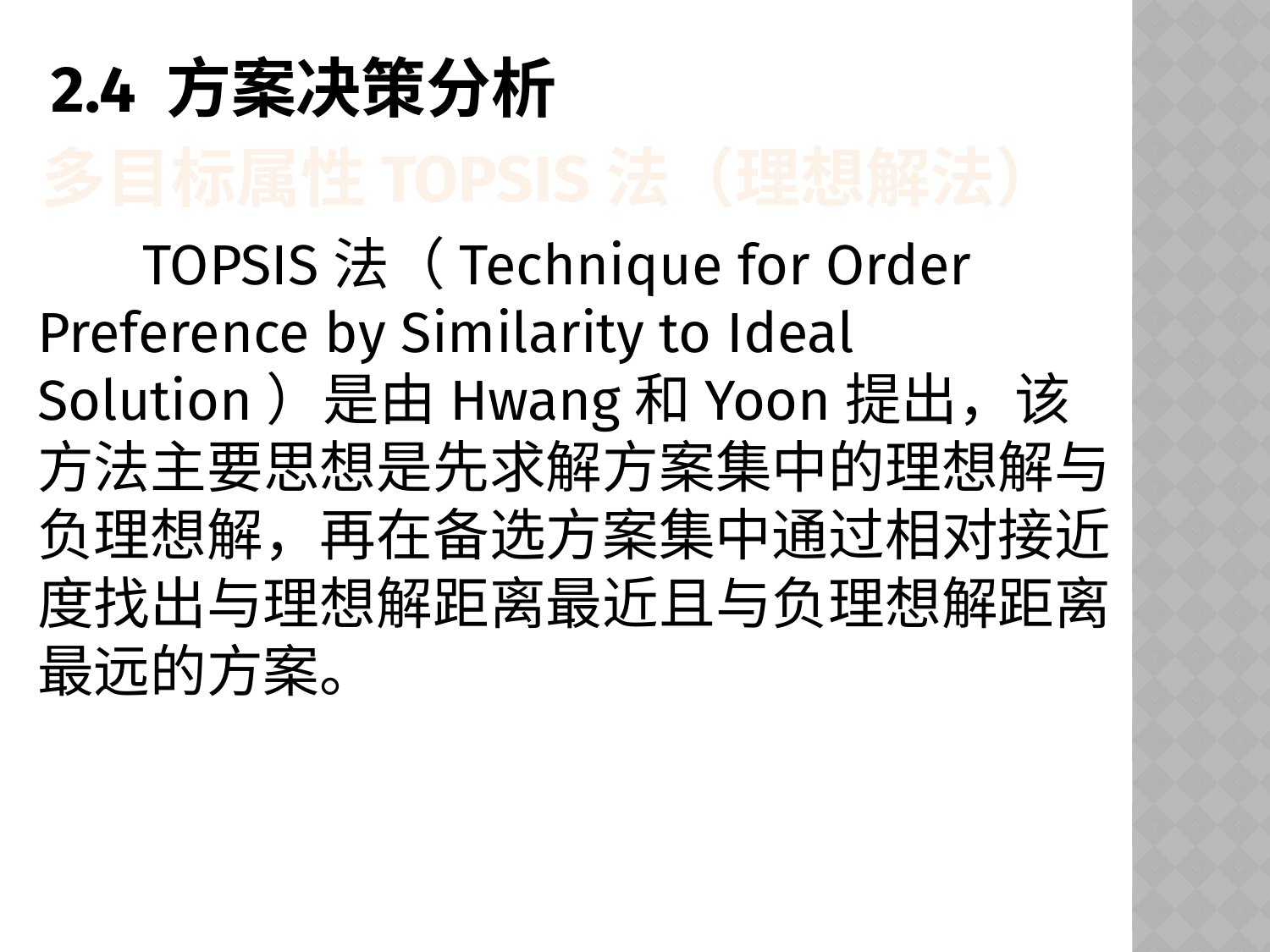

# 2.4 方案决策分析
多目标属性TOPSIS法（理想解法）
       TOPSIS法（Technique for Order Preference by Similarity to Ideal Solution）是由Hwang和Yoon提出，该方法主要思想是先求解方案集中的理想解与负理想解，再在备选方案集中通过相对接近度找出与理想解距离最近且与负理想解距离最远的方案。